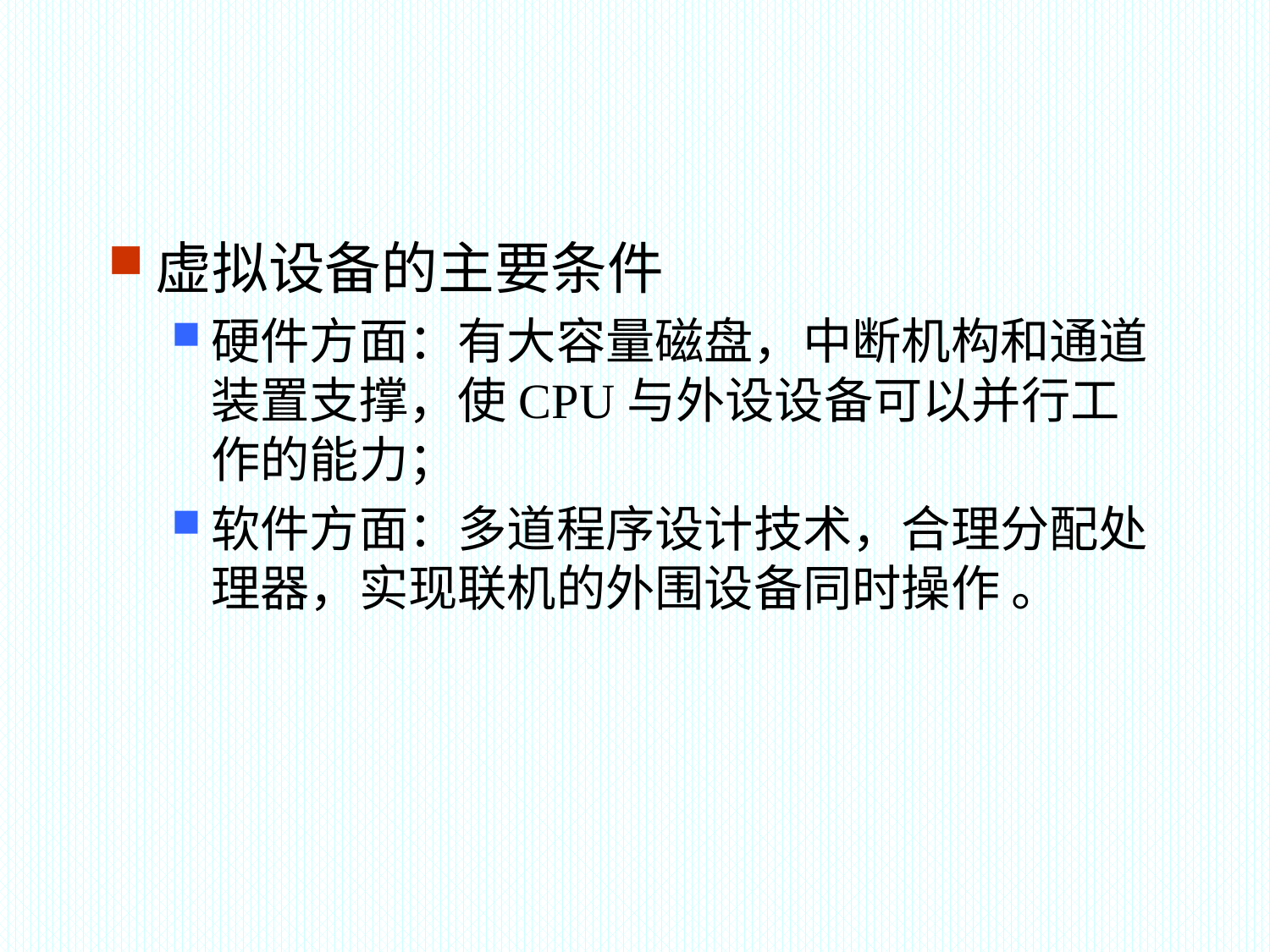

虚拟设备的主要条件
硬件方面：有大容量磁盘，中断机构和通道装置支撑，使CPU与外设设备可以并行工作的能力；
软件方面：多道程序设计技术，合理分配处理器，实现联机的外围设备同时操作 。